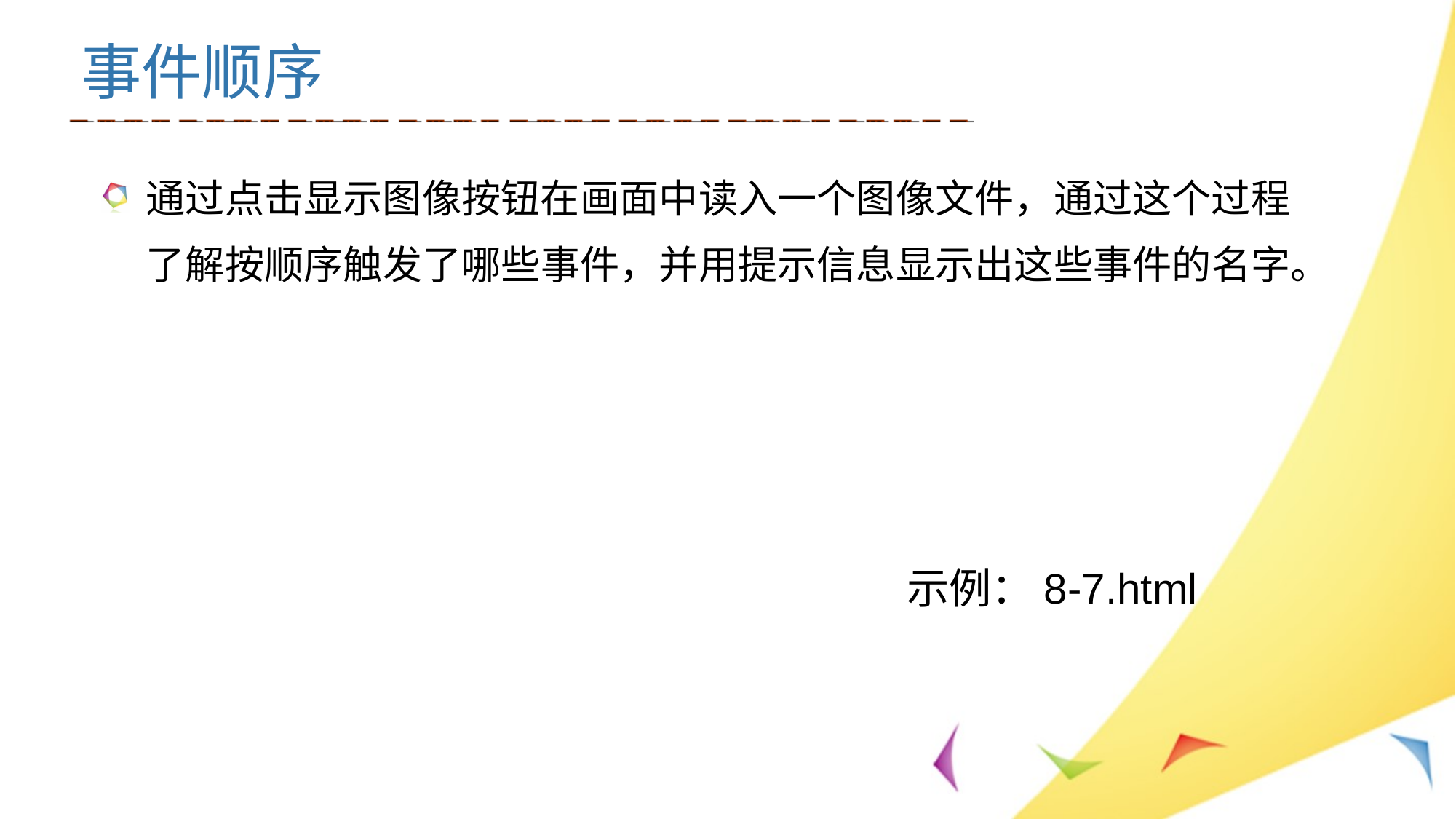

事件顺序
通过点击显示图像按钮在画面中读入一个图像文件，通过这个过程了解按顺序触发了哪些事件，并用提示信息显示出这些事件的名字。
示例：8-7.html